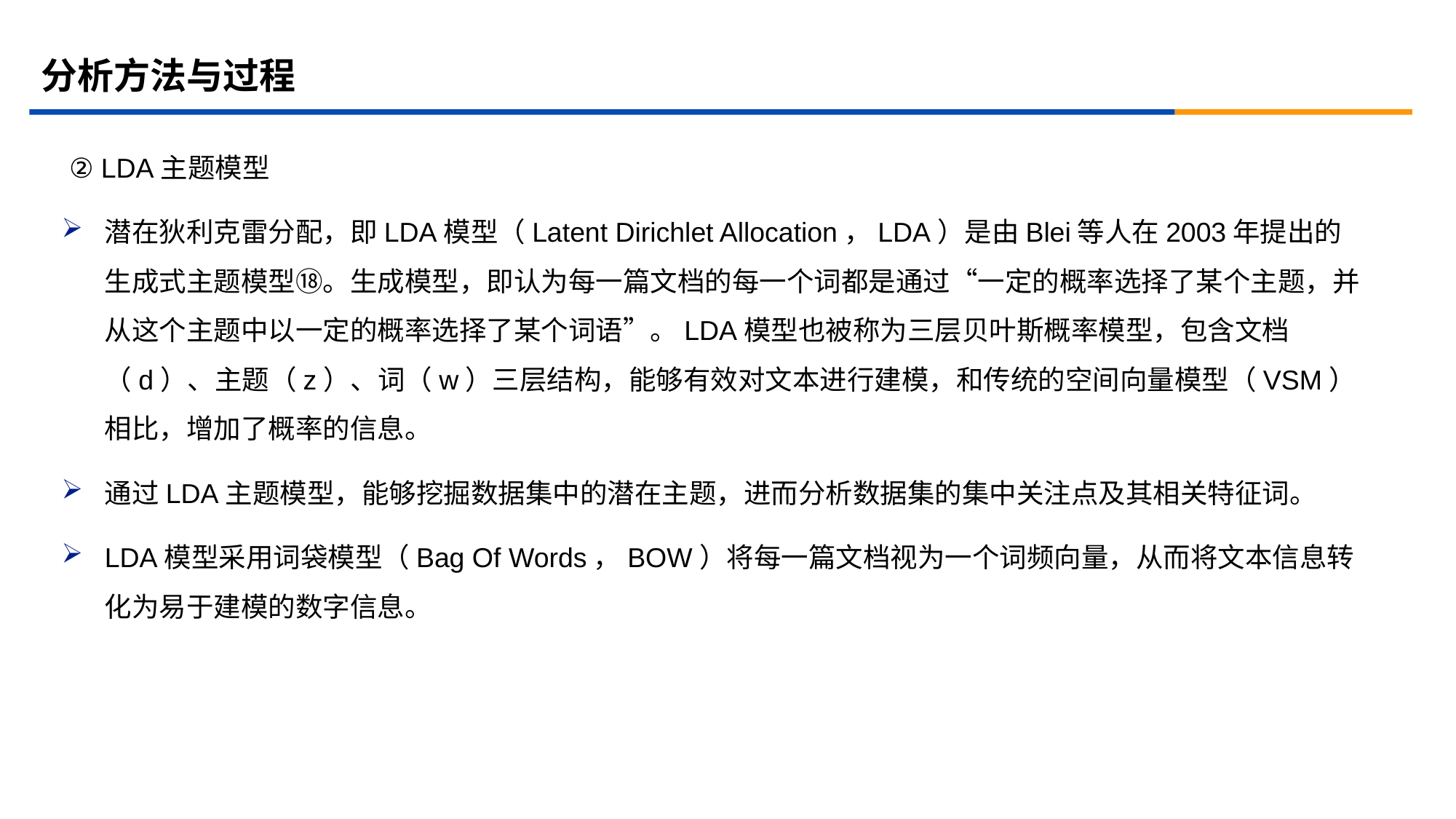

# 分析方法与过程
 ② LDA主题模型
潜在狄利克雷分配，即LDA模型（Latent Dirichlet Allocation，LDA）是由Blei等人在2003年提出的生成式主题模型⑱。生成模型，即认为每一篇文档的每一个词都是通过“一定的概率选择了某个主题，并从这个主题中以一定的概率选择了某个词语”。LDA模型也被称为三层贝叶斯概率模型，包含文档（d）、主题（z）、词（w）三层结构，能够有效对文本进行建模，和传统的空间向量模型（VSM）相比，增加了概率的信息。
通过LDA主题模型，能够挖掘数据集中的潜在主题，进而分析数据集的集中关注点及其相关特征词。
LDA模型采用词袋模型（Bag Of Words，BOW）将每一篇文档视为一个词频向量，从而将文本信息转化为易于建模的数字信息。